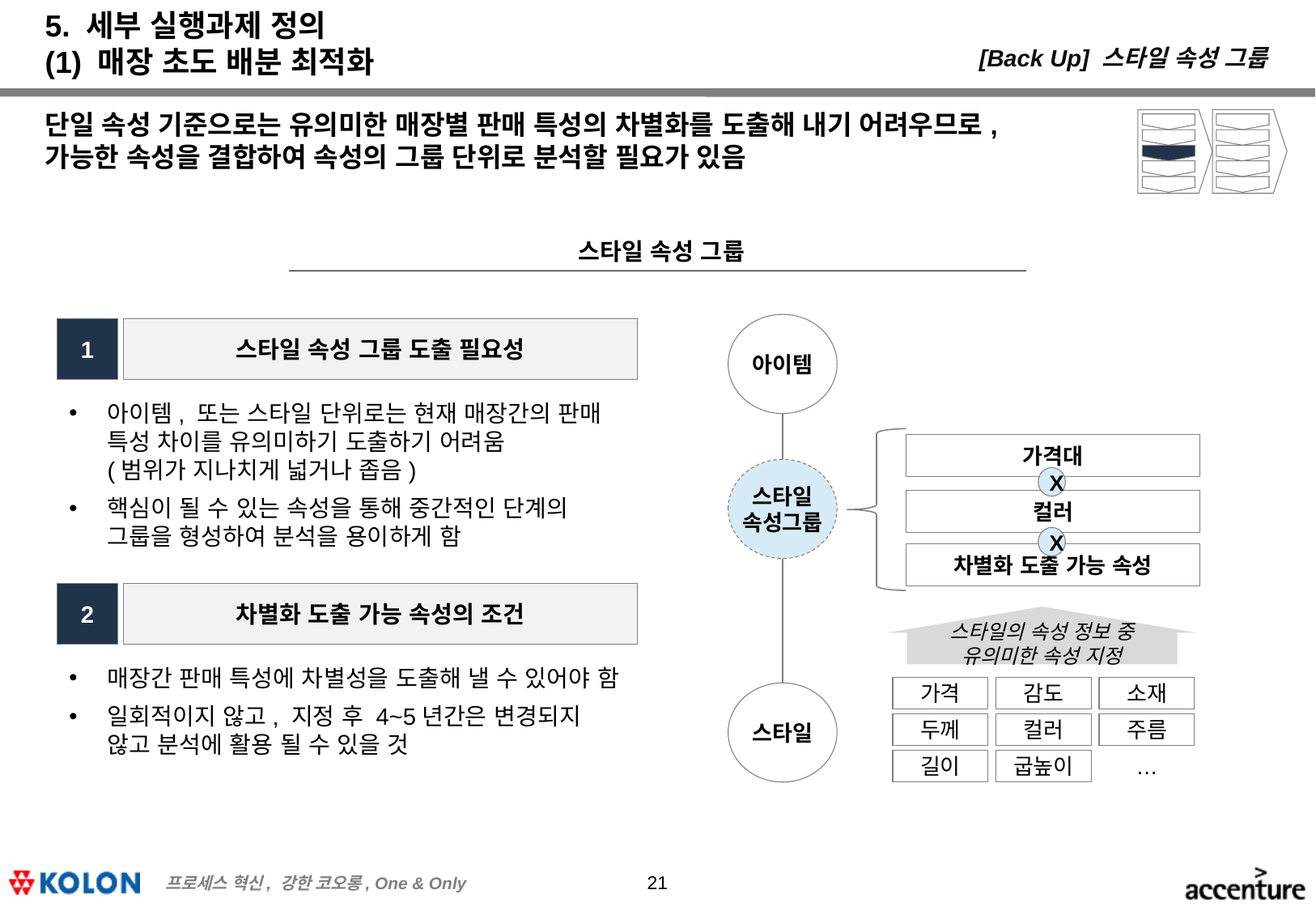

# 5. 세부 실행과제 정의 (1) 매장 초도 배분 최적화
[Back Up] 스타일 속성 그룹
단일 속성 기준으로는 유의미한 매장별 판매 특성의 차별화를 도출해 내기 어려우므로, 가능한 속성을 결합하여 속성의 그룹 단위로 분석할 필요가 있음

스타일 속성 그룹
아이템
1
스타일 속성 그룹 도출 필요성
아이템, 또는 스타일 단위로는 현재 매장간의 판매 특성 차이를 유의미하기 도출하기 어려움
(범위가 지나치게 넓거나 좁음)
핵심이 될 수 있는 속성을 통해 중간적인 단계의 그룹을 형성하여 분석을 용이하게 함

가격대
스타일
속성그룹
X
컬러
X
차별화 도출 가능 속성
2
차별화 도출 가능 속성의 조건

스타일의 속성 정보 중
유의미한 속성 지정
매장간 판매 특성에 차별성을 도출해 낼 수 있어야 함
일회적이지 않고, 지정 후 4~5년간은 변경되지 않고 분석에 활용 될 수 있을 것

가격
감도
소재
두께
컬러
주름
길이
굽높이
…
스타일